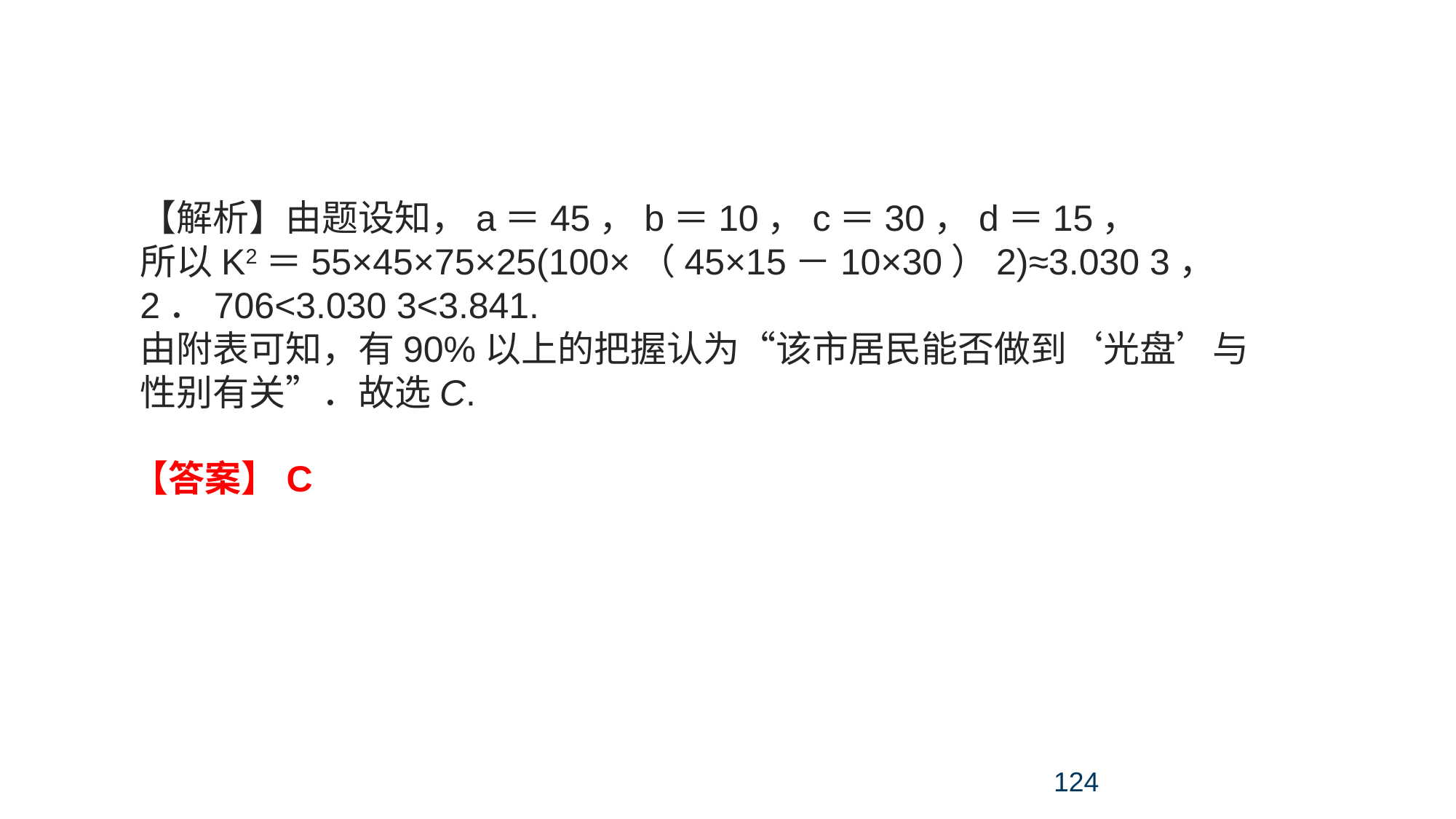

考点四  统计与统计案例
【解析】由题设知，a＝45，b＝10，c＝30，d＝15，
所以K2＝55×45×75×25(100×（45×15－10×30）2)≈3.030 3，
2．706<3.030 3<3.841.
由附表可知，有90%以上的把握认为“该市居民能否做到‘光盘’与性别有关”．故选C.
【答案】C
124